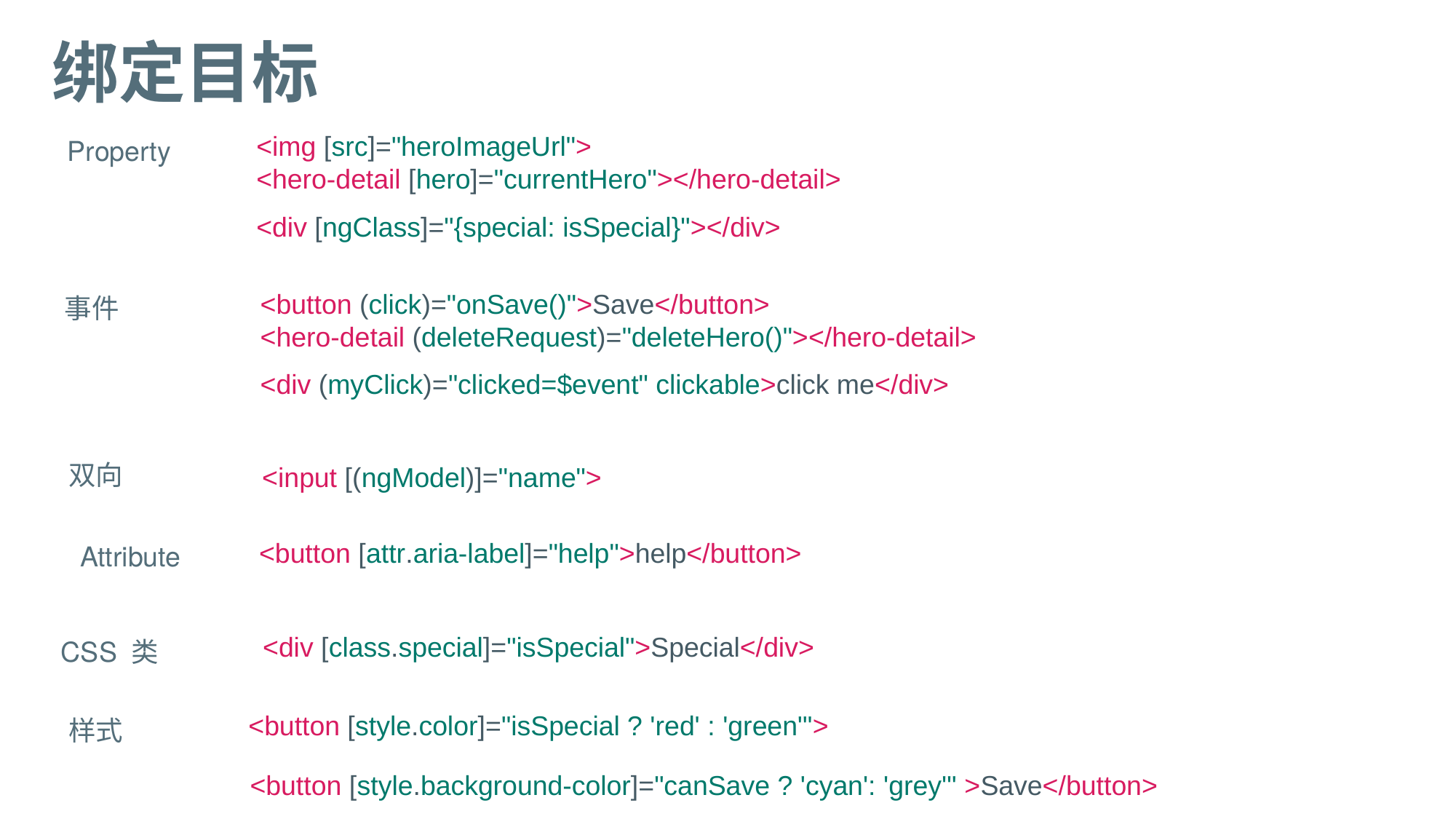

绑定目标
Property
<img [src]="heroImageUrl">
<hero-detail [hero]="currentHero"></hero-detail>
<div [ngClass]="{special: isSpecial}"></div>
事件
<button (click)="onSave()">Save</button>
<hero-detail (deleteRequest)="deleteHero()"></hero-detail>
<div (myClick)="clicked=$event" clickable>click me</div>
<input [(ngModel)]="name">
双向
<button [attr.aria-label]="help">help</button>
Attribute
CSS 类
<div [class.special]="isSpecial">Special</div>
样式
<button [style.color]="isSpecial ? 'red' : 'green'">
<button [style.background-color]="canSave ? 'cyan': 'grey'" >Save</button>